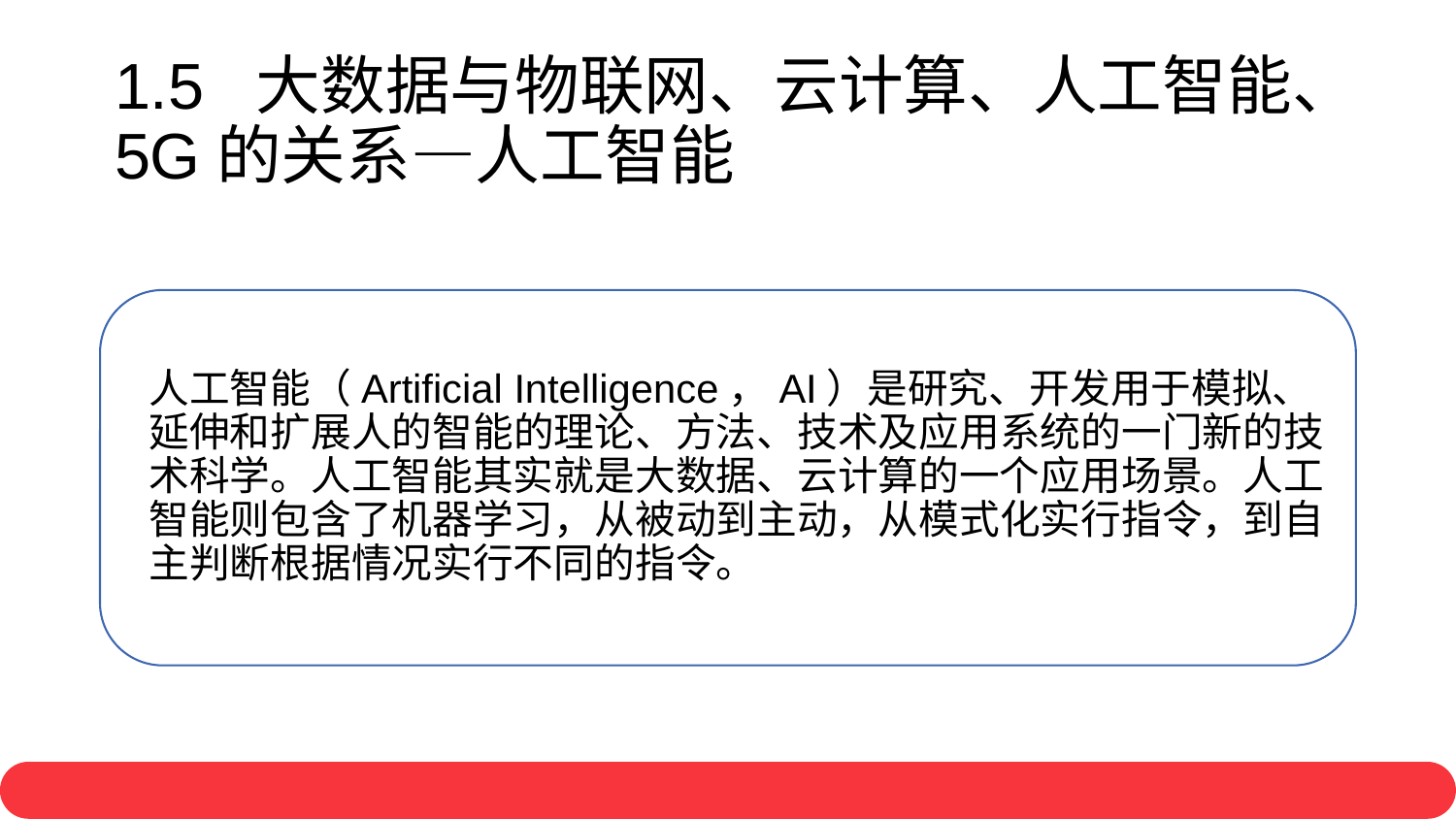

# 1.5  大数据与物联网、云计算、人工智能、5G的关系—人工智能
人工智能（Artificial Intelligence，AI）是研究、开发用于模拟、延伸和扩展人的智能的理论、方法、技术及应用系统的一门新的技术科学。人工智能其实就是大数据、云计算的一个应用场景。人工智能则包含了机器学习，从被动到主动，从模式化实行指令，到自主判断根据情况实行不同的指令。